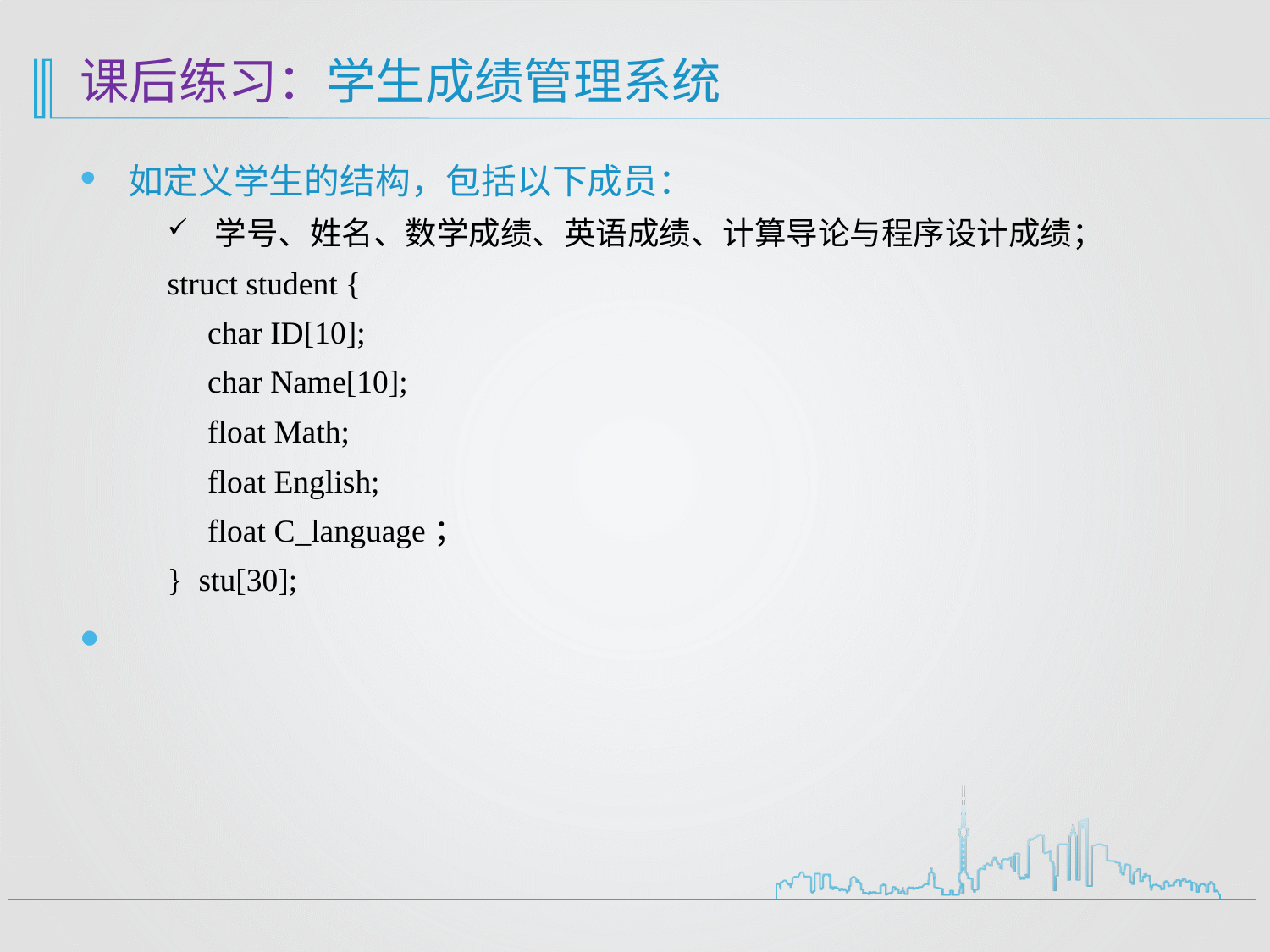

# 课后练习：学生成绩管理系统
如定义学生的结构，包括以下成员：
学号、姓名、数学成绩、英语成绩、计算导论与程序设计成绩；
struct student {
     char ID[10];
     char Name[10];
     float Math;
     float English;
     float C_language；
}  stu[30];